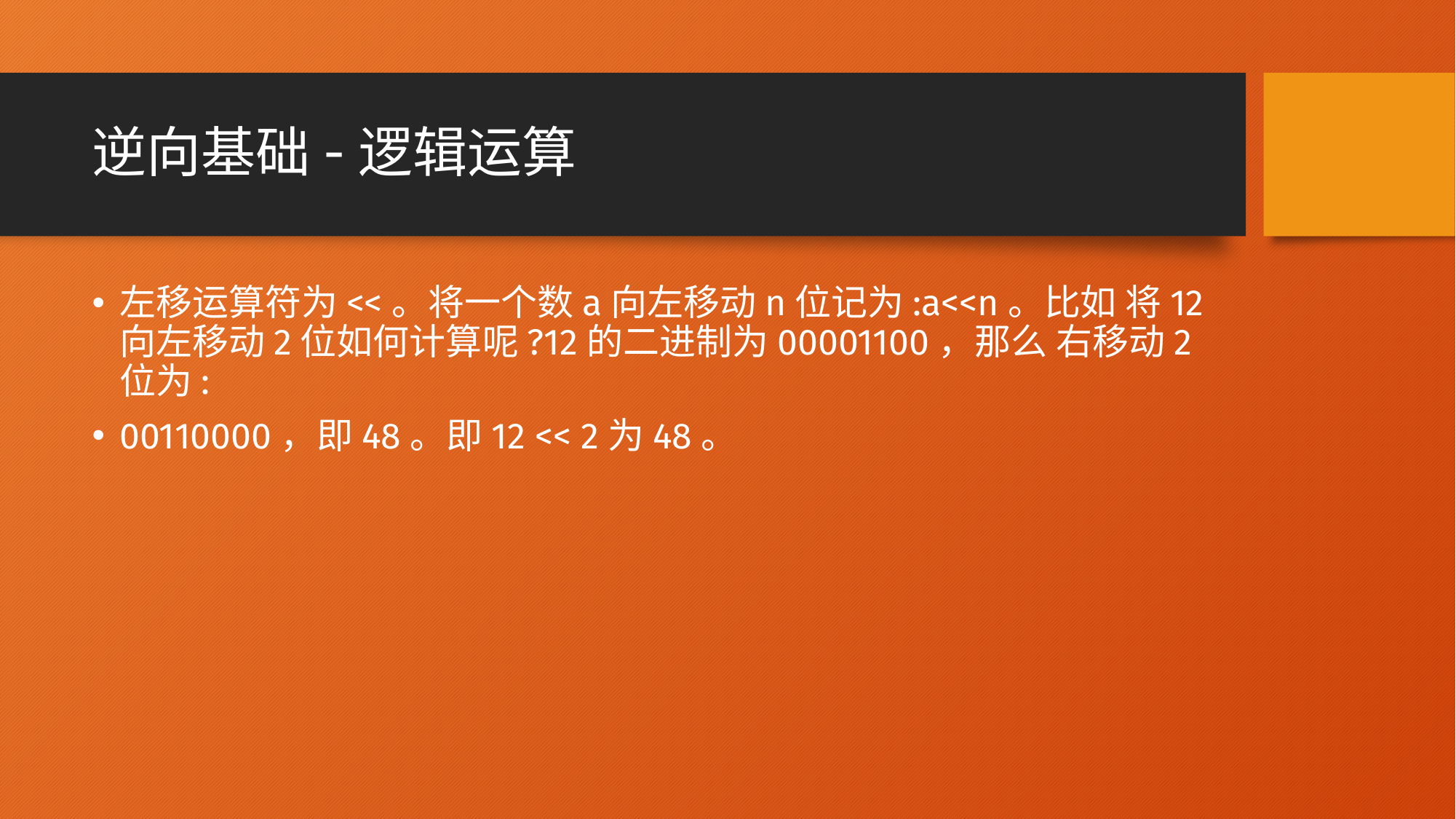

# 逆向基础-逻辑运算
左移运算符为<<。将一个数a向左移动n位记为:a<<n。比如 将12向左移动2位如何计算呢?12的二进制为00001100，那么 右移动2位为:
00110000，即48。即12 << 2为48。